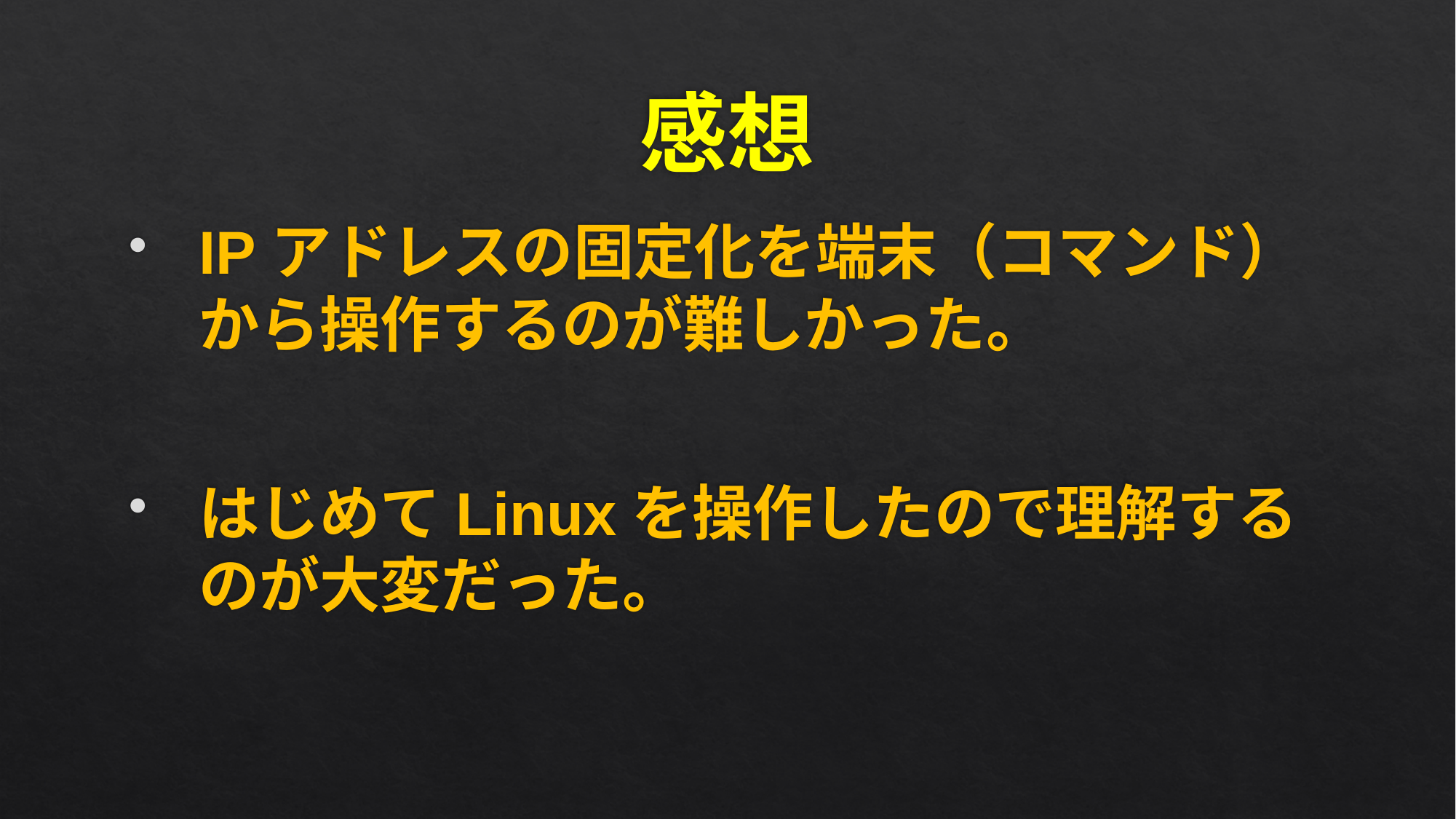

# 感想
IPアドレスの固定化を端末（コマンド）から操作するのが難しかった。

はじめてLinuxを操作したので理解するのが大変だった。